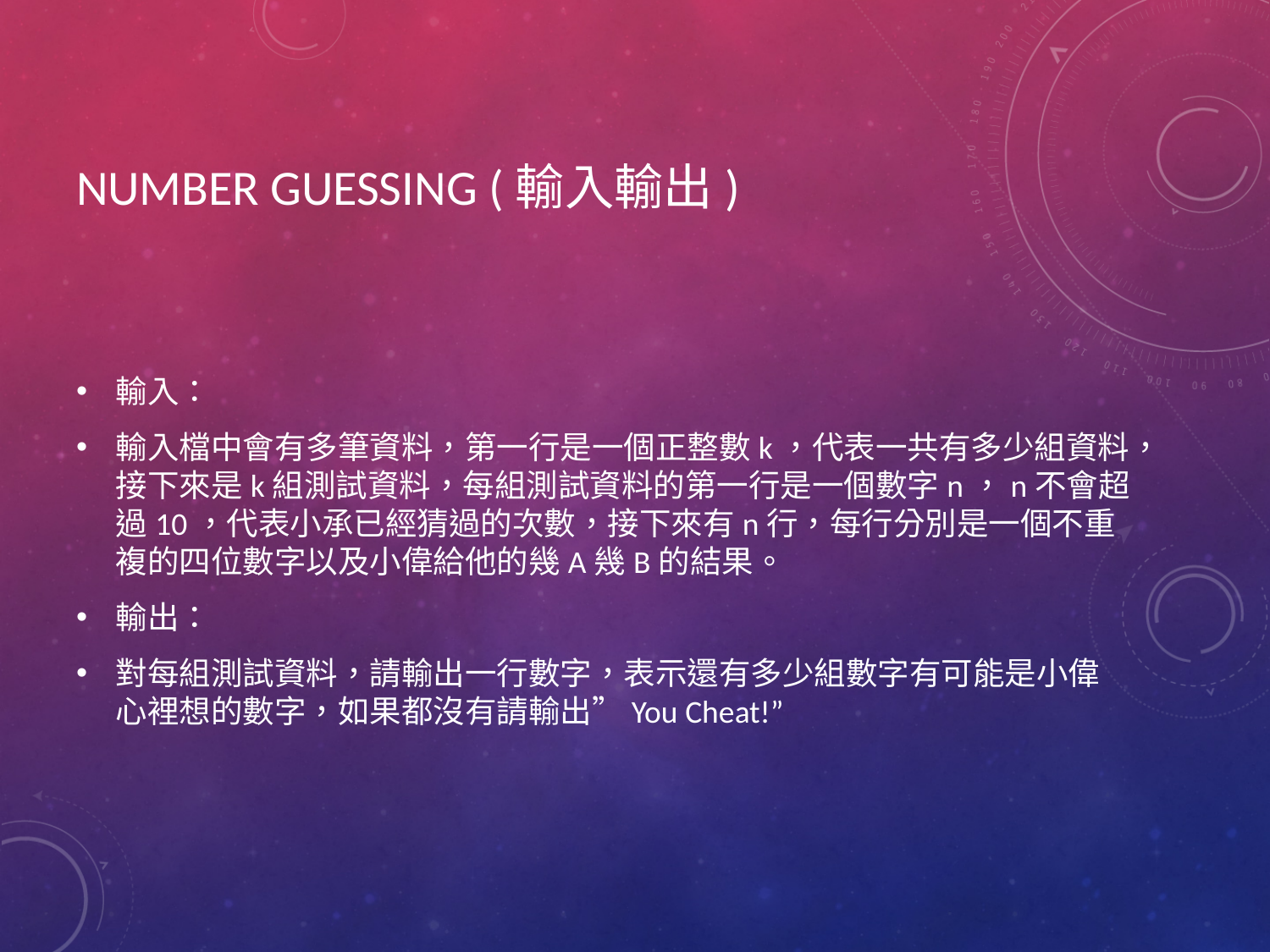

# Number Guessing (輸入輸出)
輸入：
輸入檔中會有多筆資料，第一行是一個正整數k，代表一共有多少組資料，接下來是k組測試資料，每組測試資料的第一行是一個數字n，n不會超過10，代表小承已經猜過的次數，接下來有n行，每行分別是一個不重複的四位數字以及小偉給他的幾A幾B的結果。
輸出：
對每組測試資料，請輸出一行數字，表示還有多少組數字有可能是小偉心裡想的數字，如果都沒有請輸出”You Cheat!”